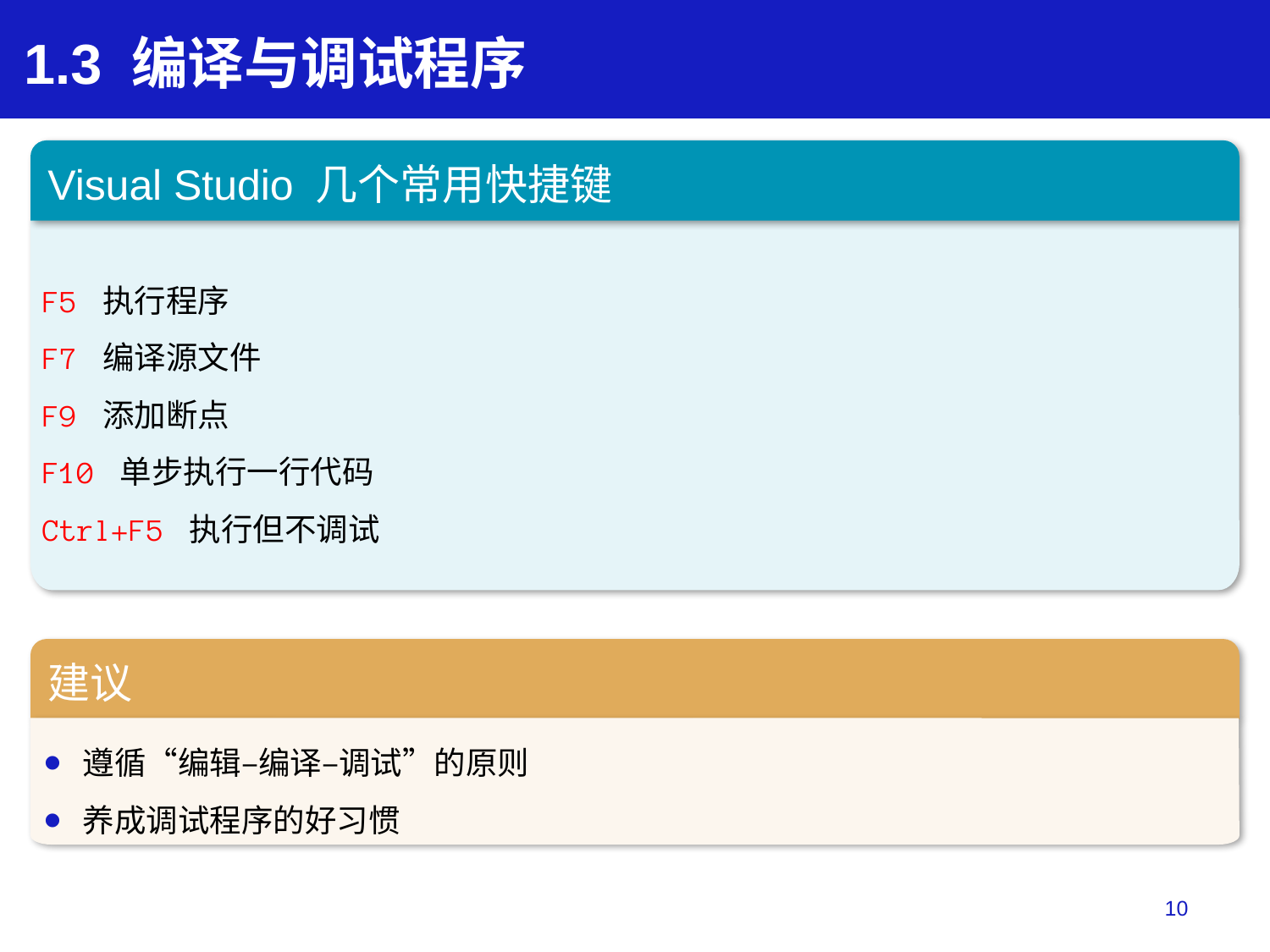

1.3 编译与调试程序
Visual Studio 几个常用快捷键
F5 执行程序
F7 编译源文件
F9 添加断点
F10 单步执行一行代码
Ctrl+F5 执行但不调试
学习目标
建议
遵循“编辑–编译–调试”的原则
养成调试程序的好习惯
10